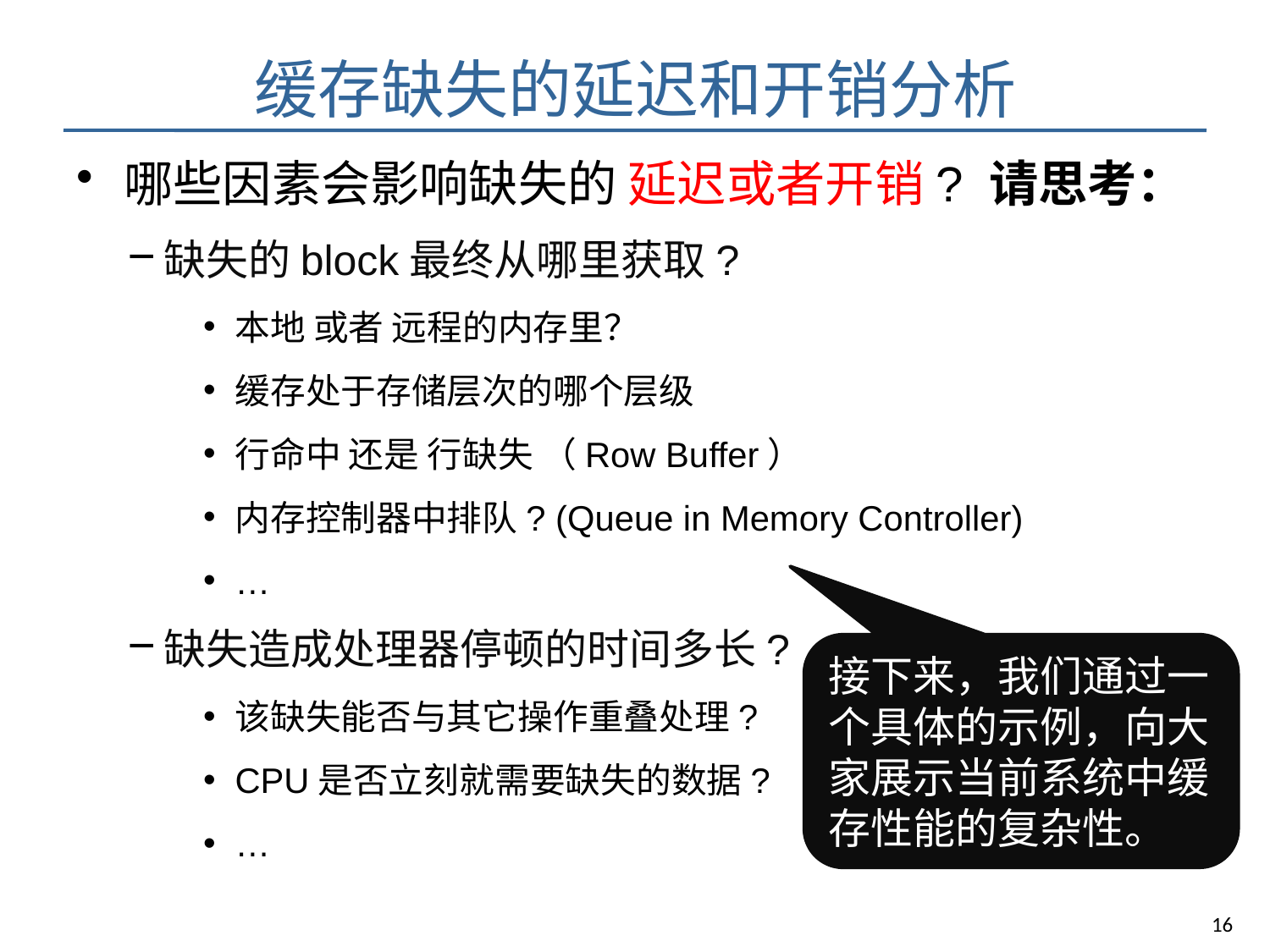

# 缓存缺失的延迟和开销分析
哪些因素会影响缺失的 延迟或者开销? 请思考：
缺失的block最终从哪里获取?
本地 或者 远程的内存里？
缓存处于存储层次的哪个层级
行命中 还是 行缺失 （Row Buffer）
内存控制器中排队? (Queue in Memory Controller)
…
缺失造成处理器停顿的时间多长?
该缺失能否与其它操作重叠处理?
CPU是否立刻就需要缺失的数据?
…
接下来，我们通过一个具体的示例，向大家展示当前系统中缓存性能的复杂性。
16